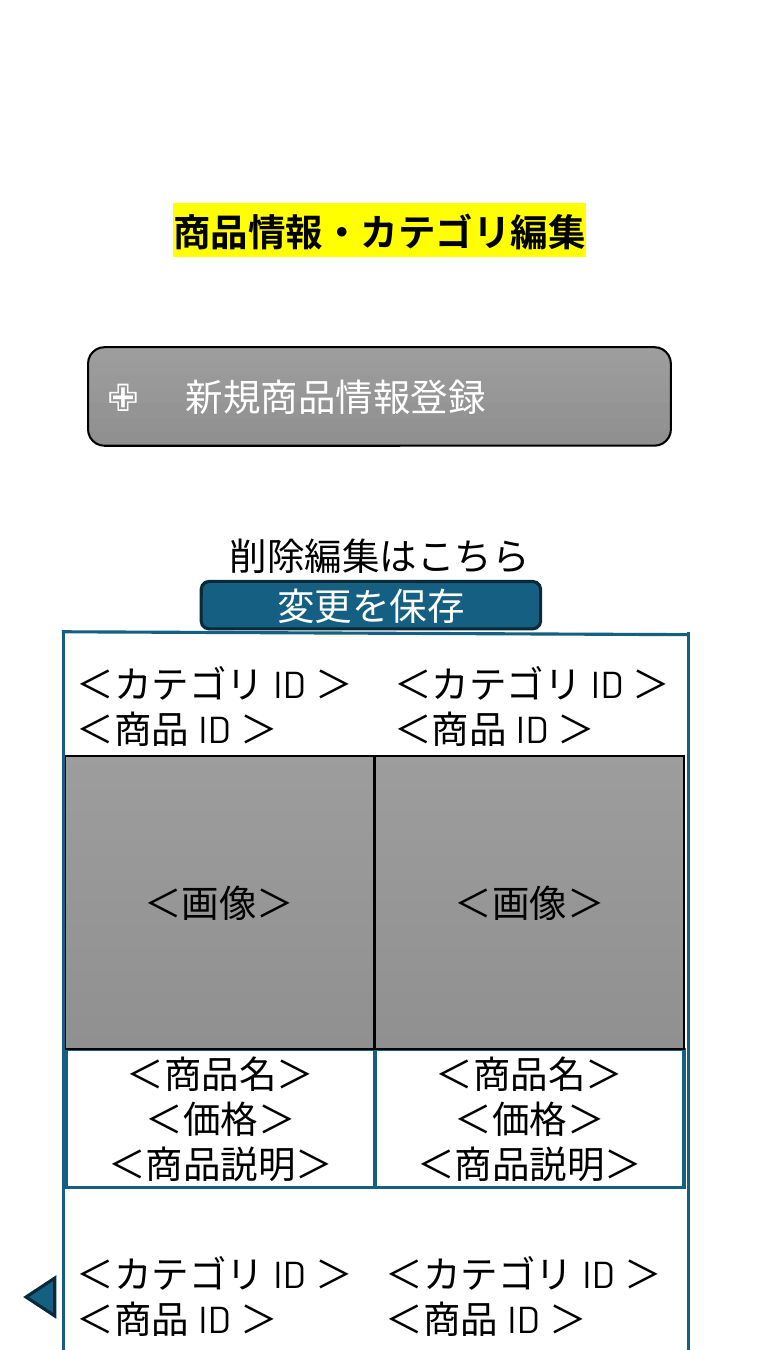

商品情報・カテゴリ編集
✙　新規商品情報登録
削除編集はこちら

変更を保存
＜カテゴリID＞
＜商品ID＞
＜カテゴリID＞
＜商品ID＞
＜画像＞
＜画像＞
＜商品名＞
＜価格＞
＜商品説明＞
＜商品名＞
＜価格＞
＜商品説明＞
＜カテゴリID＞
＜商品ID＞
＜カテゴリID＞
＜商品ID＞